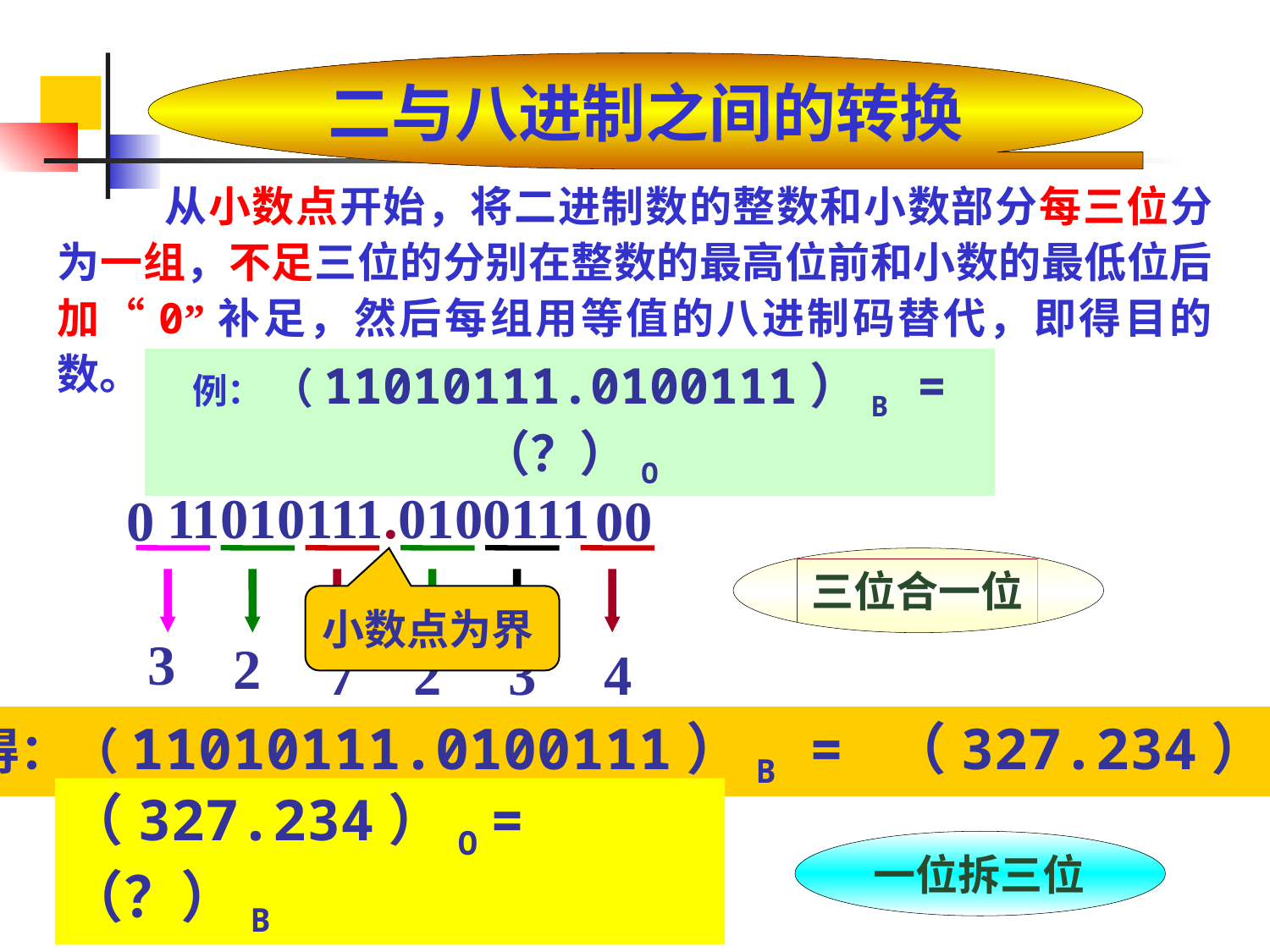

二与八进制之间的转换
	从小数点开始，将二进制数的整数和小数部分每三位分为一组，不足三位的分别在整数的最高位前和小数的最低位后加“0”补足，然后每组用等值的八进制码替代，即得目的数。
例： （11010111.0100111）B = （？）O
11010111.0100111
0
00

三位合一位

小数点为界
3
2
7
2
3
4
 得：（11010111.0100111）B = （327.234）O
（327.234）O = （？）B

一位拆三位